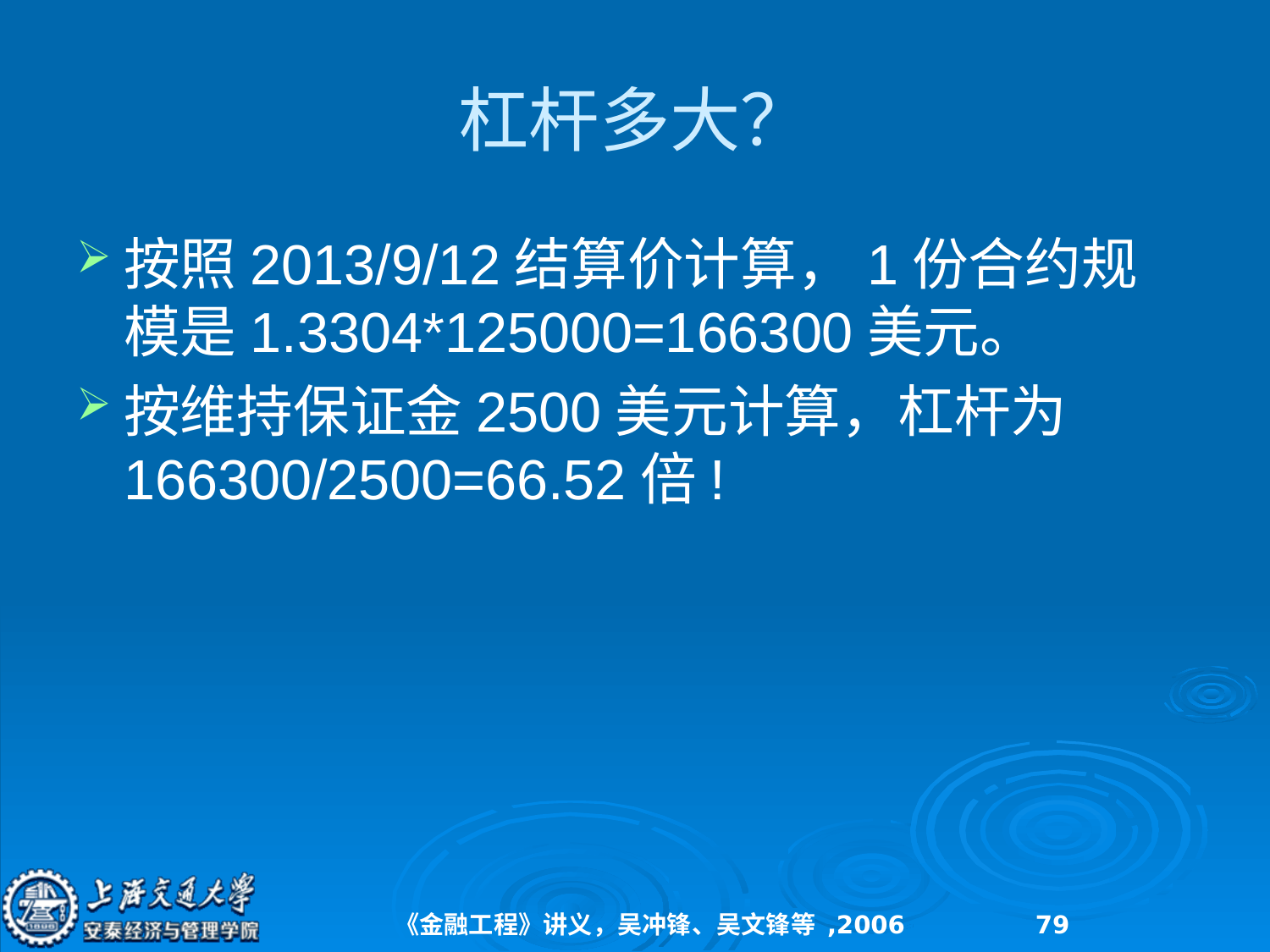

# 杠杆多大？
按照2013/9/12结算价计算，1份合约规模是1.3304*125000=166300美元。
按维持保证金2500美元计算，杠杆为166300/2500=66.52倍!